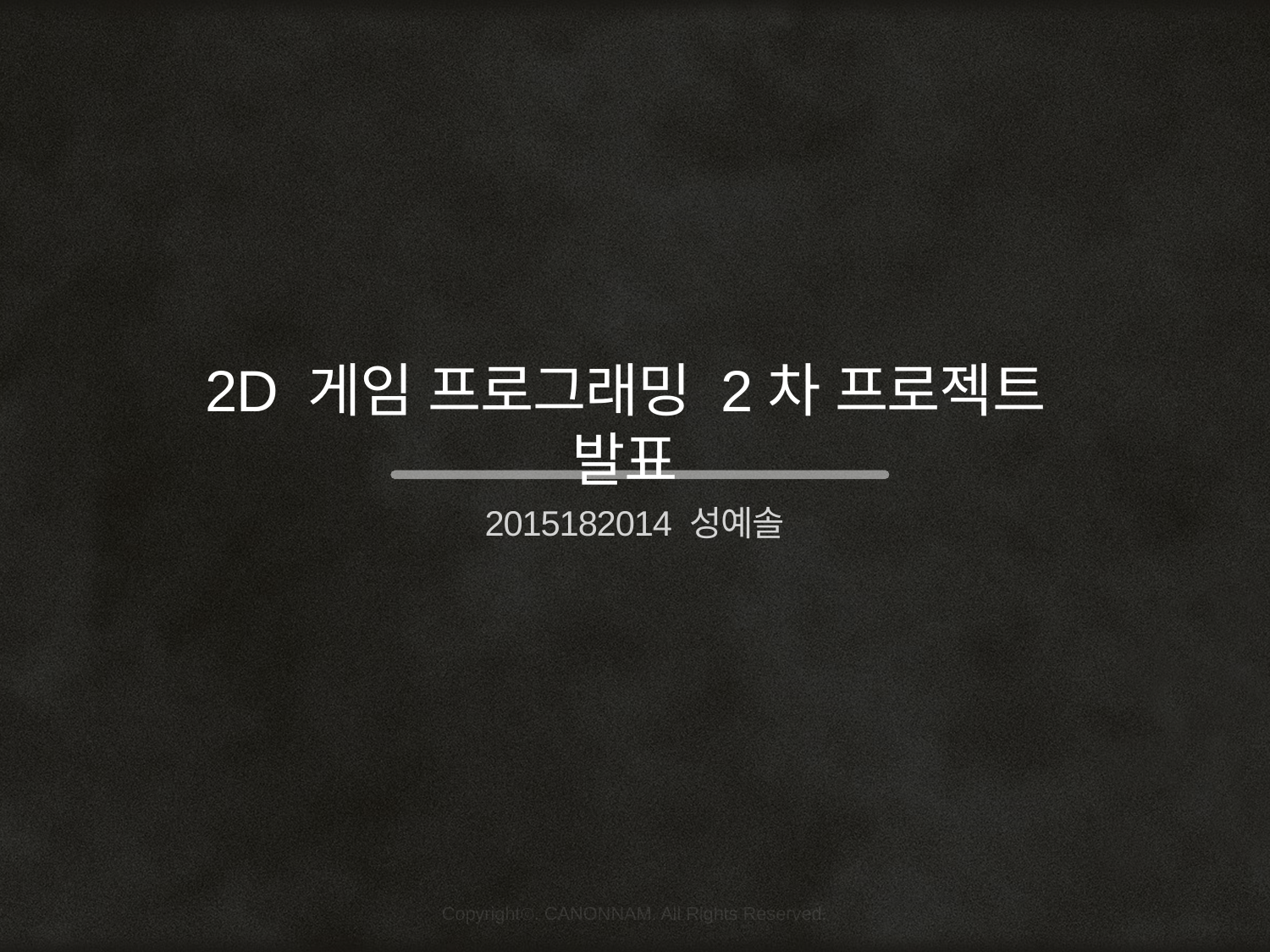

2D 게임 프로그래밍 2차 프로젝트 발표
2015182014 성예솔